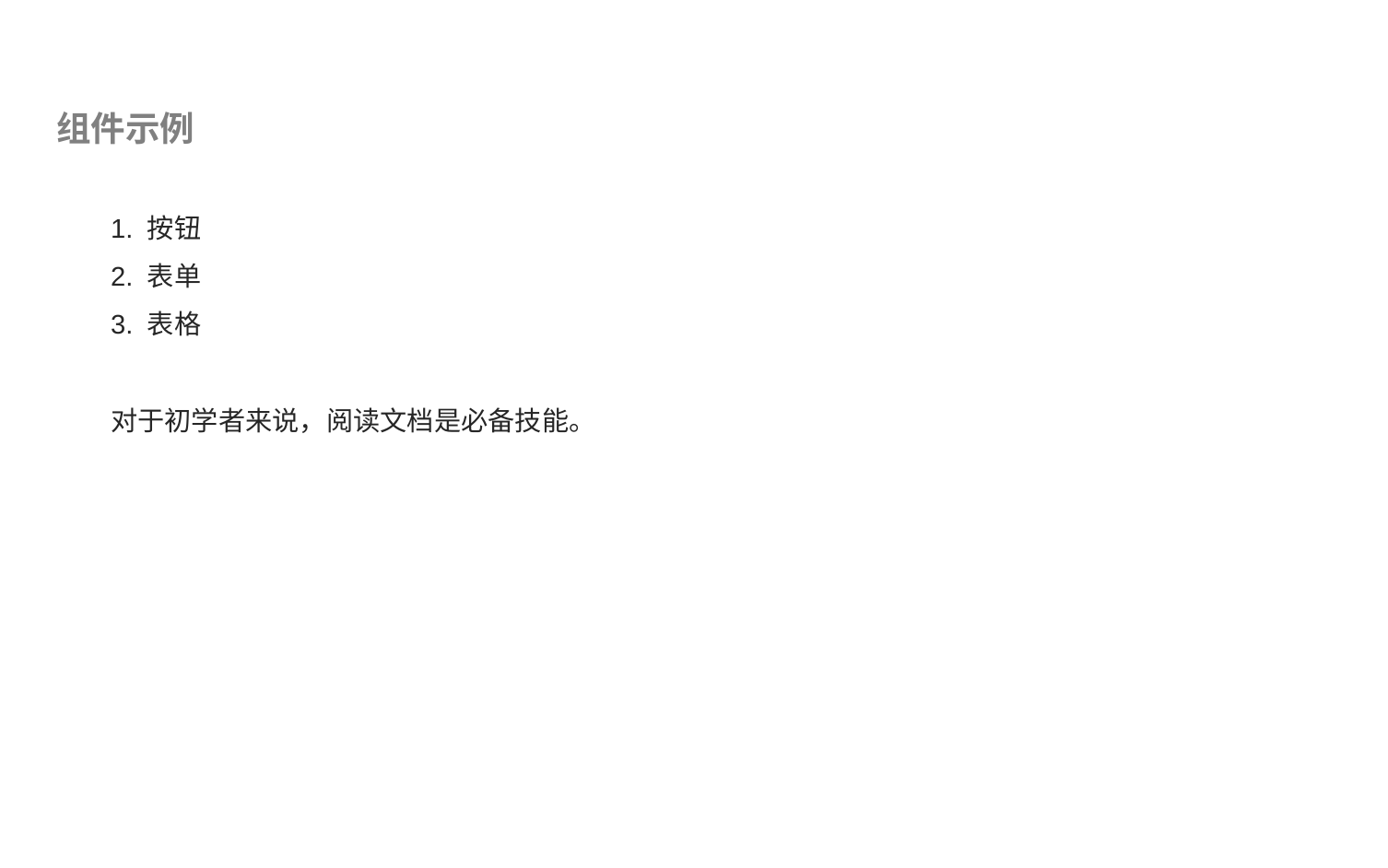

组件示例
1. 按钮
2. 表单
3. 表格

对于初学者来说，阅读文档是必备技能。